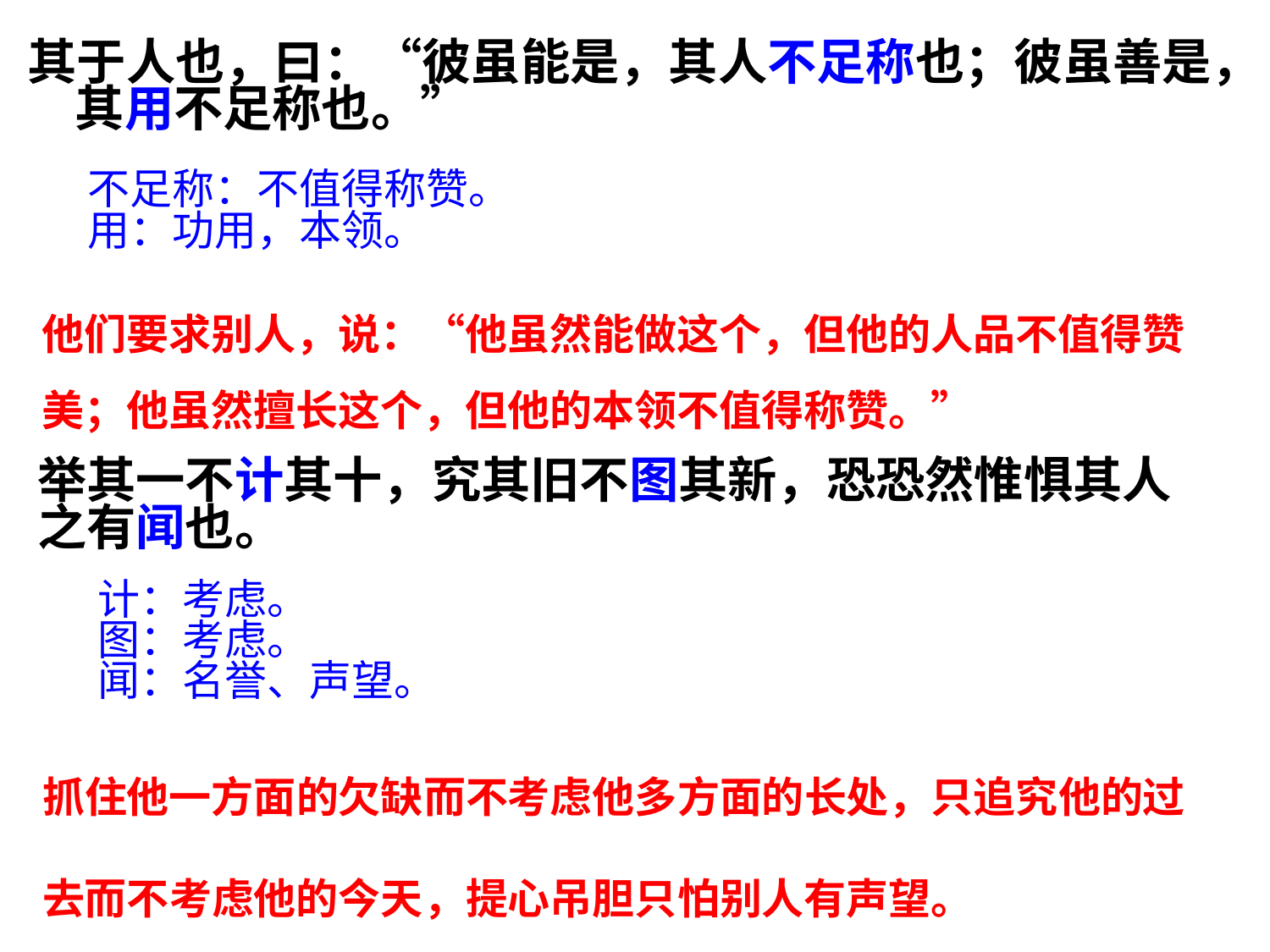

其于人也，曰：“彼虽能是，其人不足称也；彼虽善是，其用不足称也。”

不足称：不值得称赞。
用：功用，本领。
他们要求别人，说：“他虽然能做这个，但他的人品不值得赞美；他虽然擅长这个，但他的本领不值得称赞。”
举其一不计其十，究其旧不图其新，恐恐然惟惧其人之有闻也。
计：考虑。
图：考虑。
闻：名誉、声望。
抓住他一方面的欠缺而不考虑他多方面的长处，只追究他的过去而不考虑他的今天，提心吊胆只怕别人有声望。